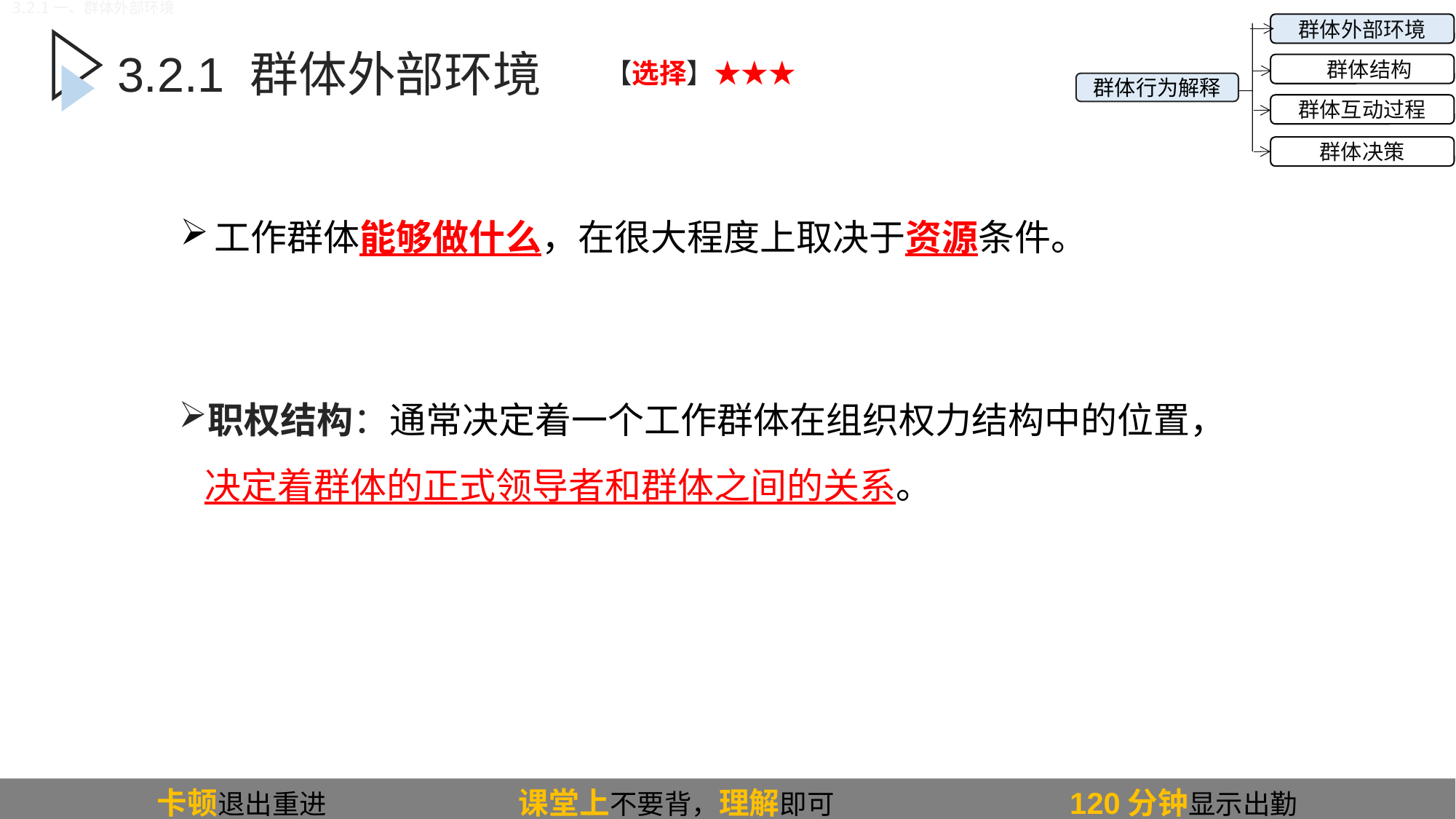

3.2.1一、群体外部环境
群体外部环境
  群体结构

群体互动过程
群体决策
群体行为解释
3.2.1 群体外部环境
【选择】★★★
工作群体能够做什么，在很大程度上取决于资源条件。
职权结构：通常决定着一个工作群体在组织权力结构中的位置，决定着群体的正式领导者和群体之间的关系。